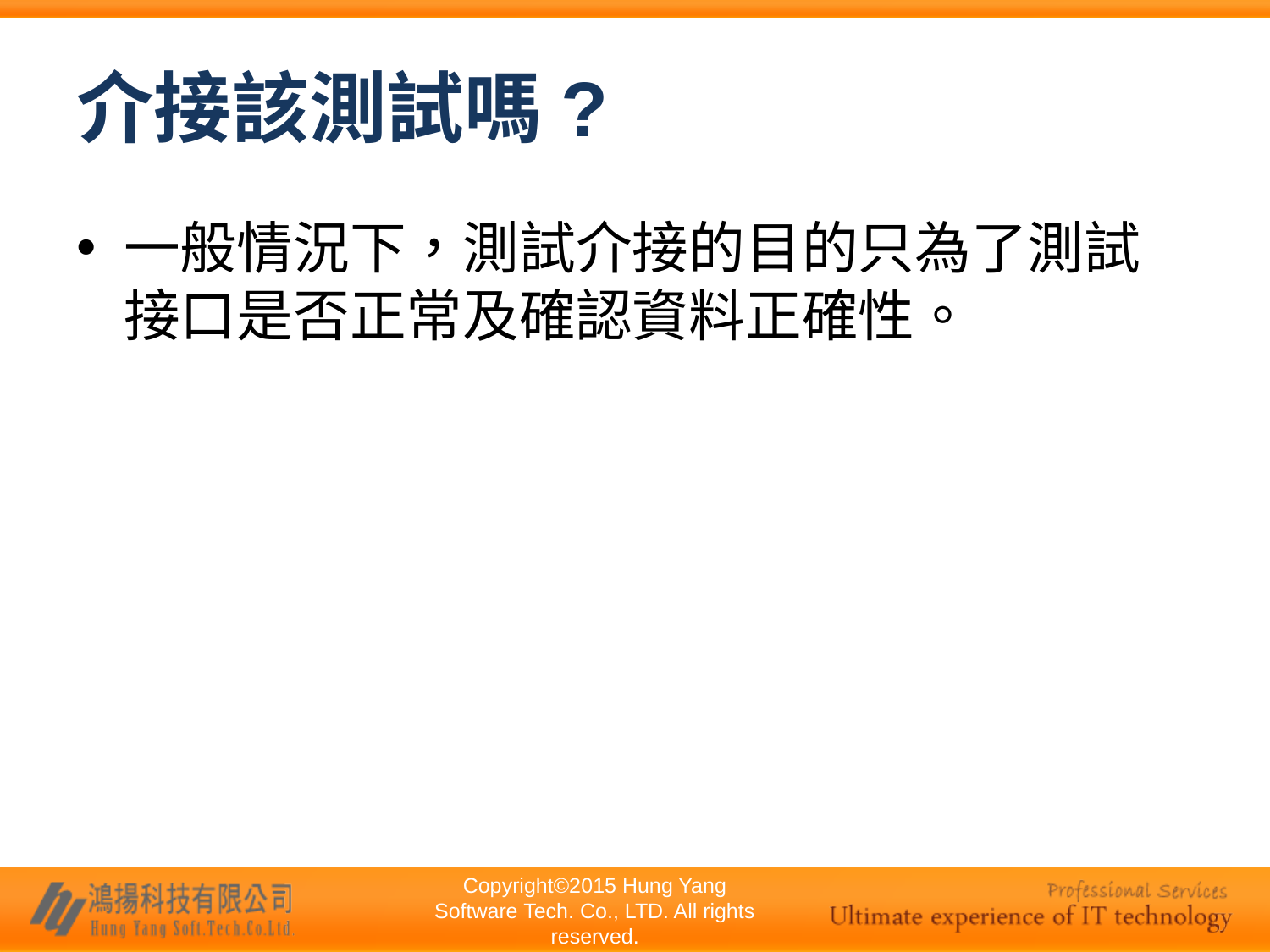

# 介接該測試嗎?
一般情況下，測試介接的目的只為了測試接口是否正常及確認資料正確性。